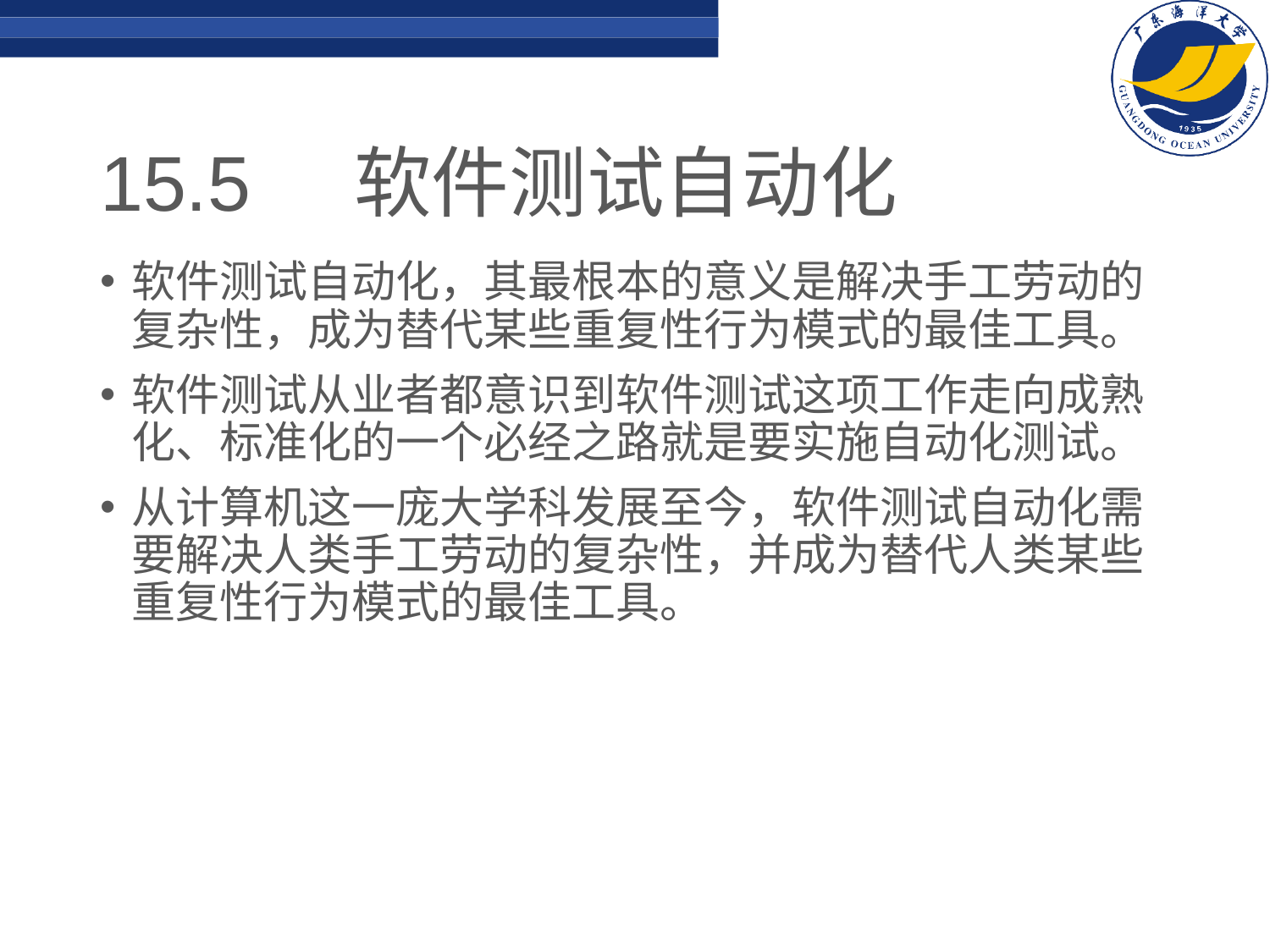

# 15.5	软件测试自动化
软件测试自动化，其最根本的意义是解决手工劳动的复杂性，成为替代某些重复性行为模式的最佳工具。
软件测试从业者都意识到软件测试这项工作走向成熟化、标准化的一个必经之路就是要实施自动化测试。
从计算机这一庞大学科发展至今，软件测试自动化需要解决人类手工劳动的复杂性，并成为替代人类某些重复性行为模式的最佳工具。
39